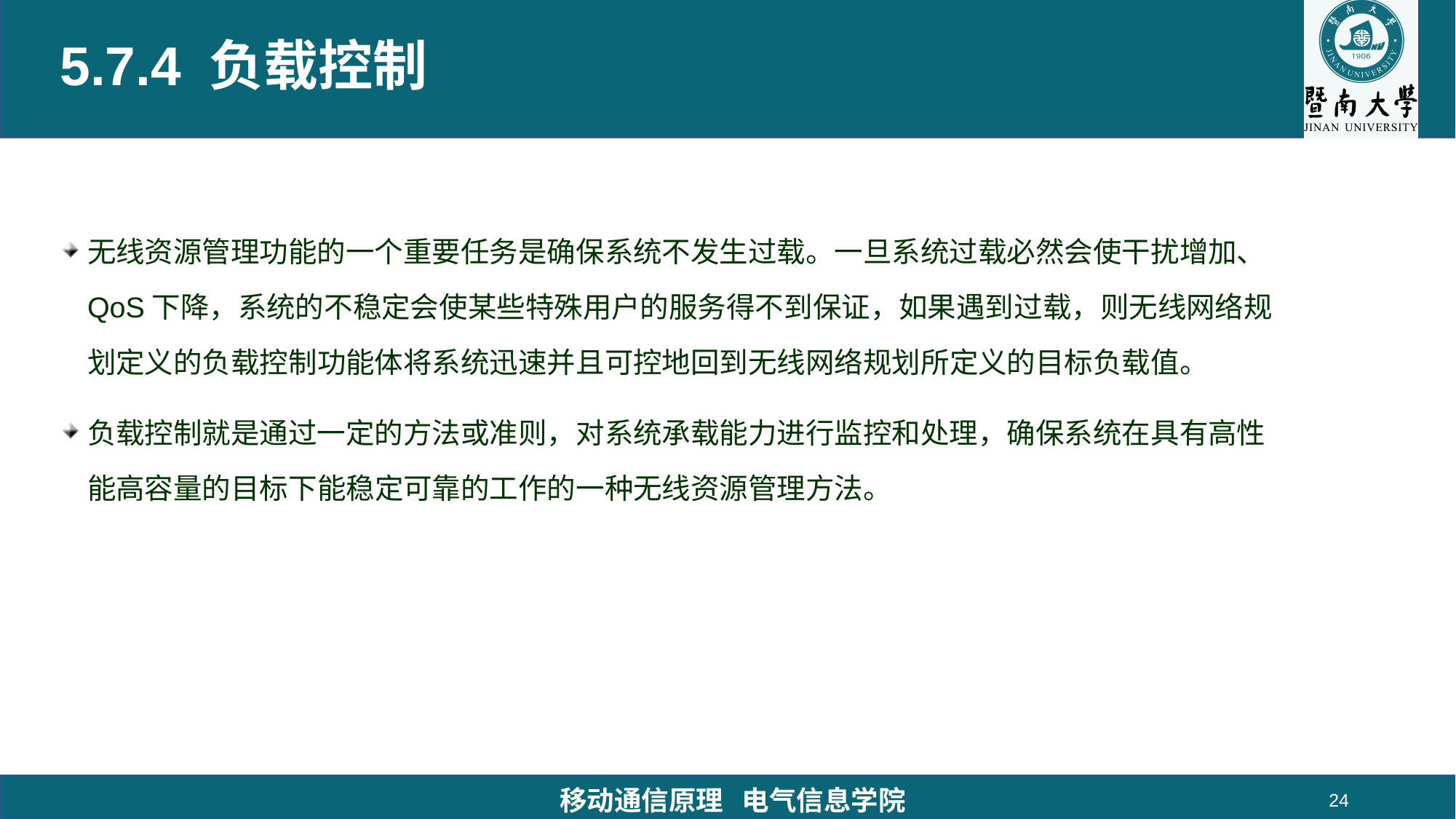

# 5.7.4 负载控制
无线资源管理功能的一个重要任务是确保系统不发生过载。一旦系统过载必然会使干扰增加、QoS下降，系统的不稳定会使某些特殊用户的服务得不到保证，如果遇到过载，则无线网络规划定义的负载控制功能体将系统迅速并且可控地回到无线网络规划所定义的目标负载值。
负载控制就是通过一定的方法或准则，对系统承载能力进行监控和处理，确保系统在具有高性能高容量的目标下能稳定可靠的工作的一种无线资源管理方法。
移动通信原理   电气信息学院
24